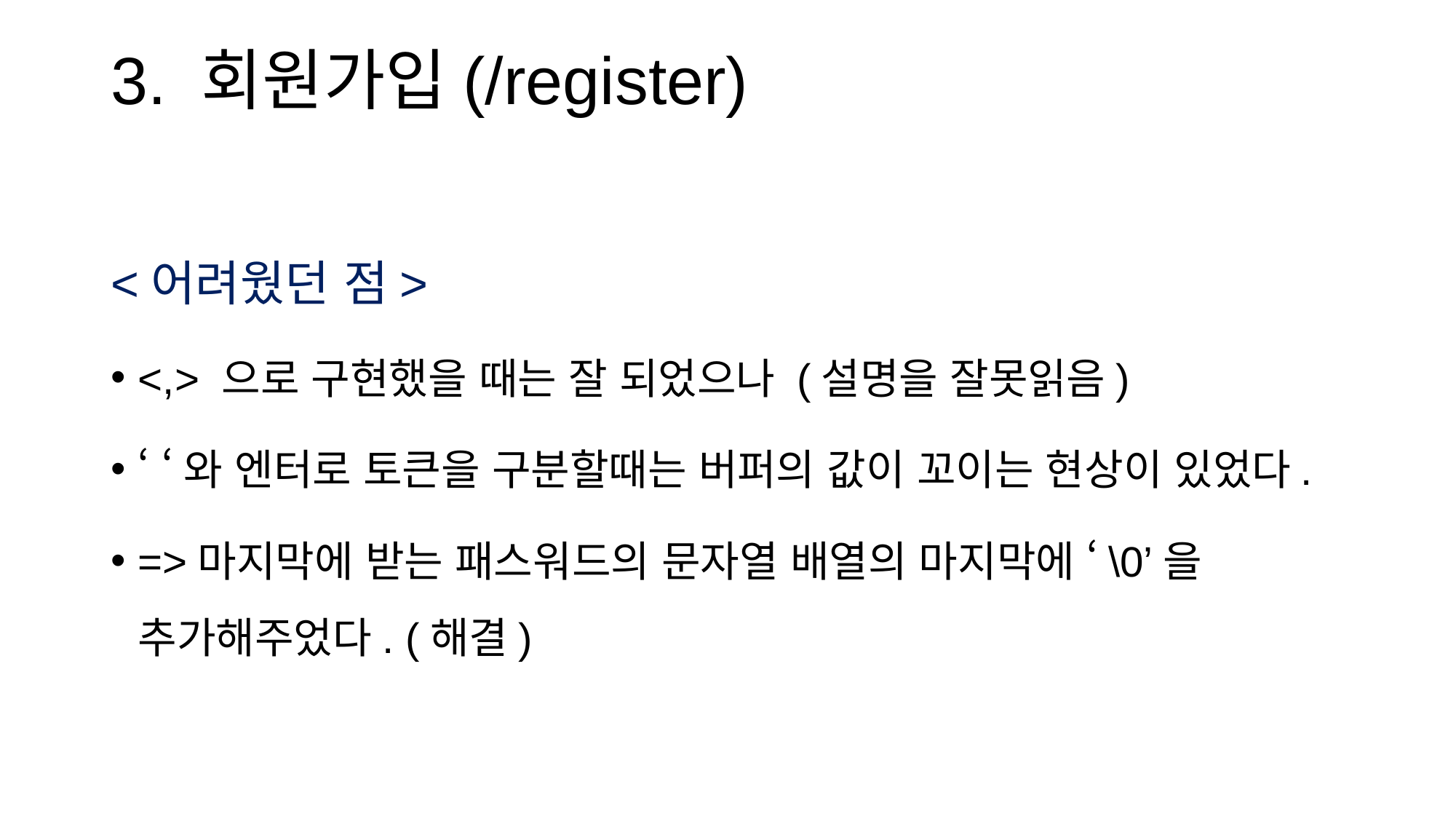

# 3. 회원가입(/register)
<어려웠던 점>
<,> 으로 구현했을 때는 잘 되었으나 (설명을 잘못읽음)
‘ ‘와 엔터로 토큰을 구분할때는 버퍼의 값이 꼬이는 현상이 있었다.
=>마지막에 받는 패스워드의 문자열 배열의 마지막에 ‘\0’을 추가해주었다. (해결)